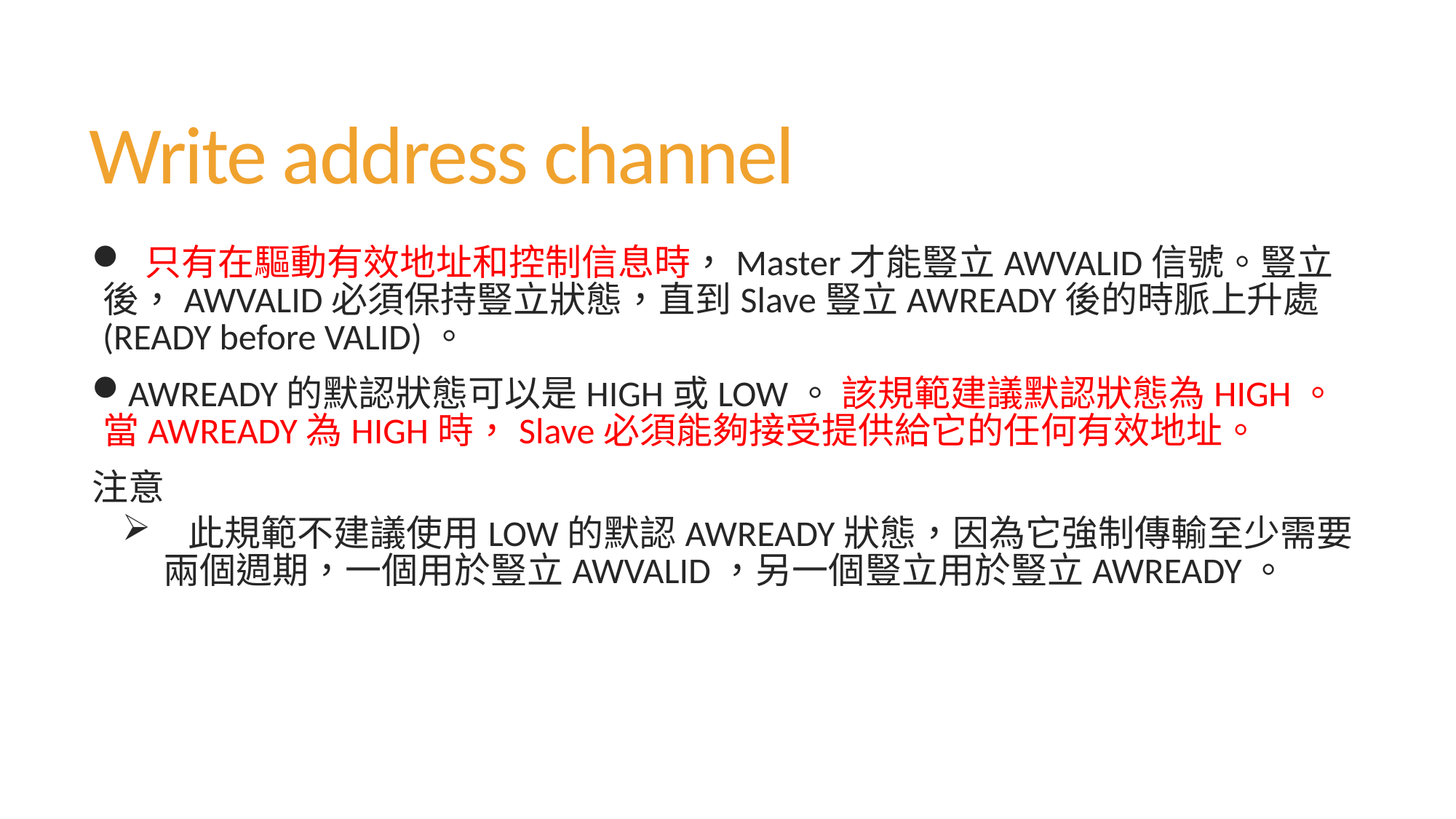

# Write address channel
 只有在驅動有效地址和控制信息時，Master才能豎立AWVALID信號。豎立後，AWVALID必須保持豎立狀態，直到Slave豎立AWREADY後的時脈上升處(READY before VALID)。
AWREADY的默認狀態可以是HIGH或LOW。 該規範建議默認狀態為HIGH。 當AWREADY為HIGH時，Slave必須能夠接受提供給它的任何有效地址。
注意
  此規範不建議使用LOW的默認AWREADY狀態，因為它強制傳輸至少需要兩個週期，一個用於豎立AWVALID，另一個豎立用於豎立AWREADY。